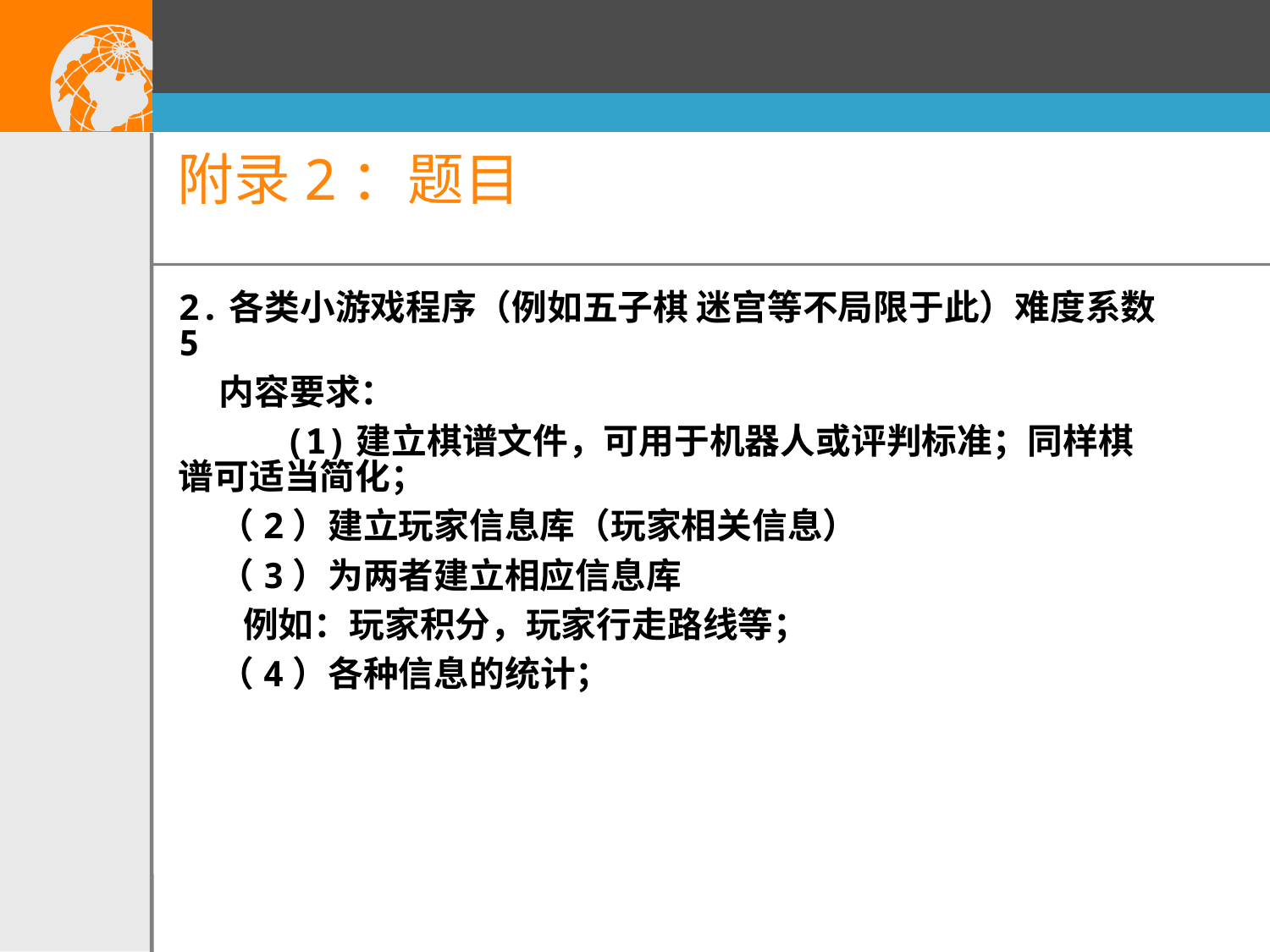

# 附录2：题目
2.各类小游戏程序（例如五子棋 迷宫等不局限于此）难度系数5
    内容要求：
     (1)建立棋谱文件，可用于机器人或评判标准；同样棋谱可适当简化；
    （2）建立玩家信息库（玩家相关信息）
    （3）为两者建立相应信息库
       例如：玩家积分，玩家行走路线等；
    （4）各种信息的统计；